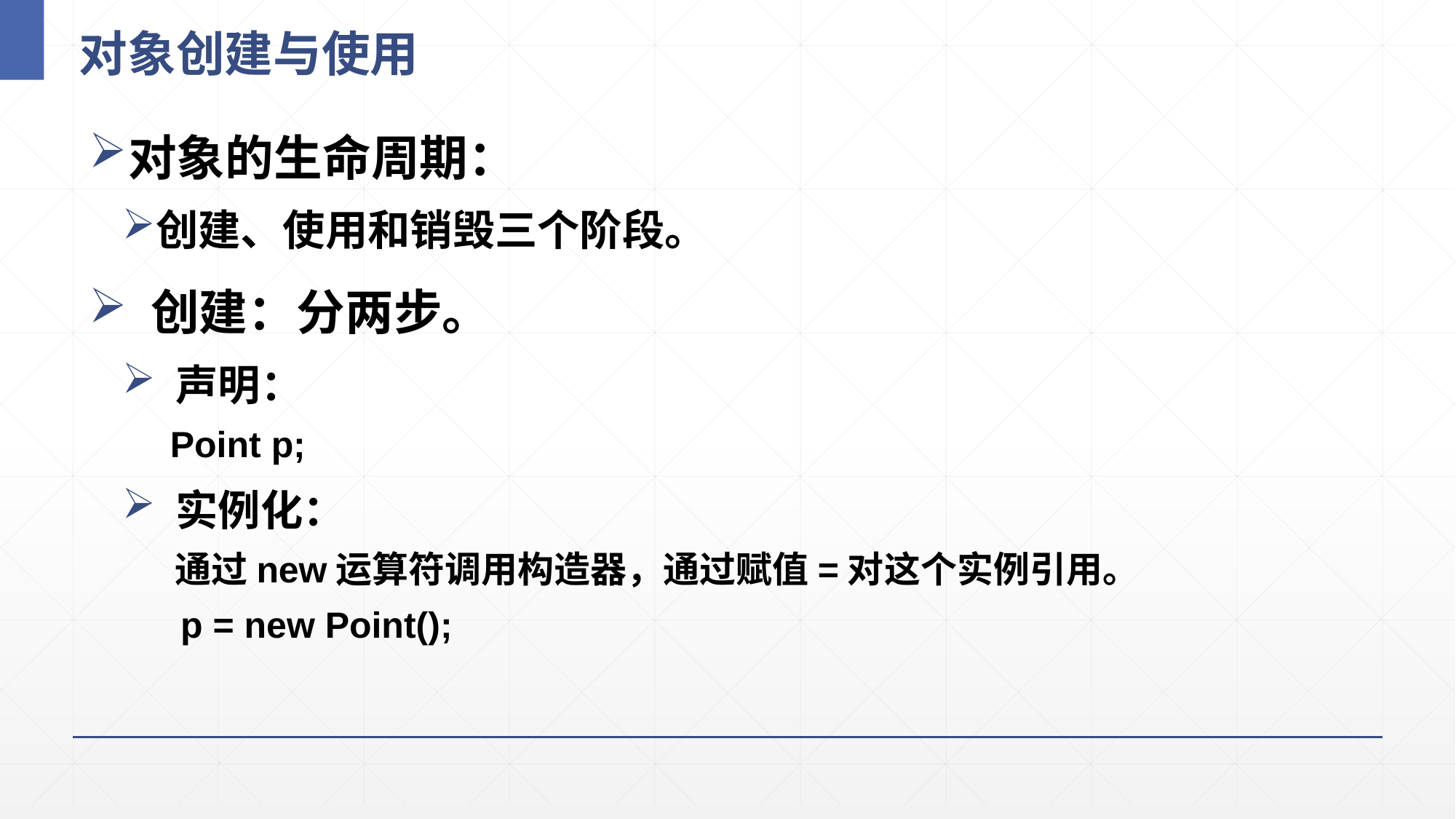

# 对象创建与使用
对象的生命周期：
创建、使用和销毁三个阶段。
 创建：分两步。
 声明：
  Point p;
 实例化：
  通过new运算符调用构造器，通过赋值=对这个实例引用。
   p = new Point();